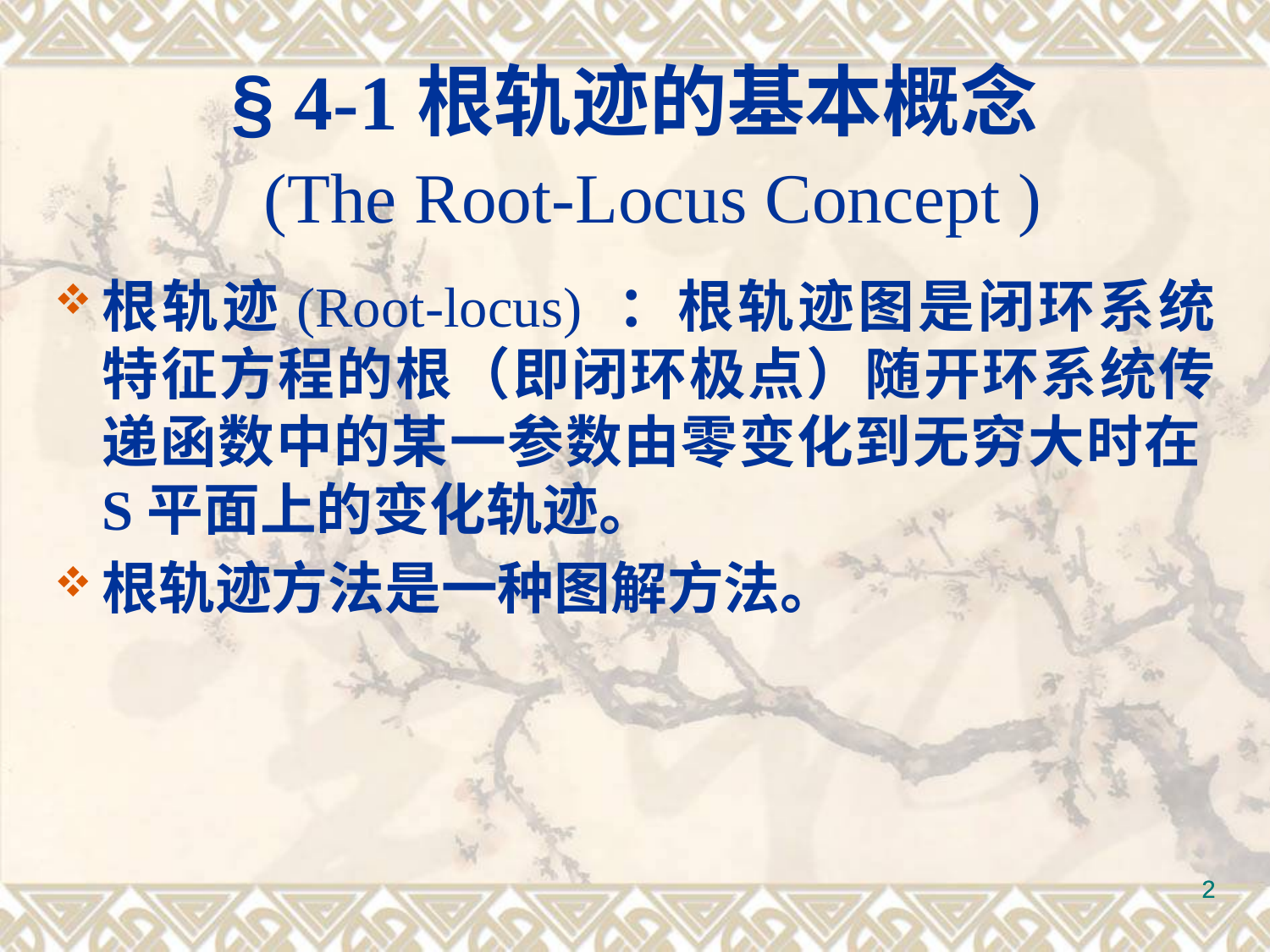

根轨迹(Root-locus) ：根轨迹图是闭环系统特征方程的根（即闭环极点）随开环系统传递函数中的某一参数由零变化到无穷大时在S平面上的变化轨迹。
根轨迹方法是一种图解方法。
§ 4-1根轨迹的基本概念
 (The Root-Locus Concept )
2
2